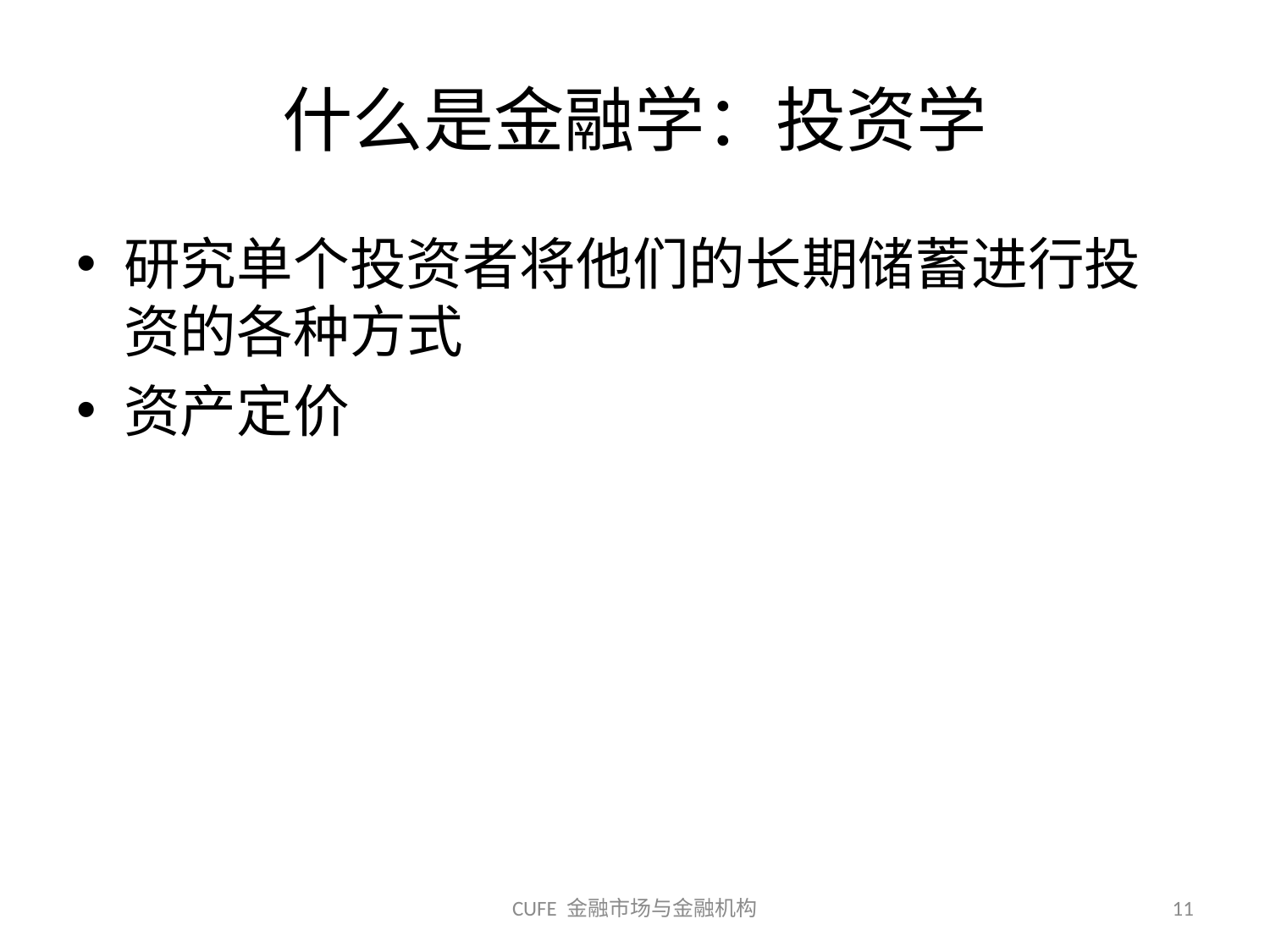

# 什么是金融学：投资学
研究单个投资者将他们的长期储蓄进行投资的各种方式
资产定价

CUFE 金融市场与金融机构
11